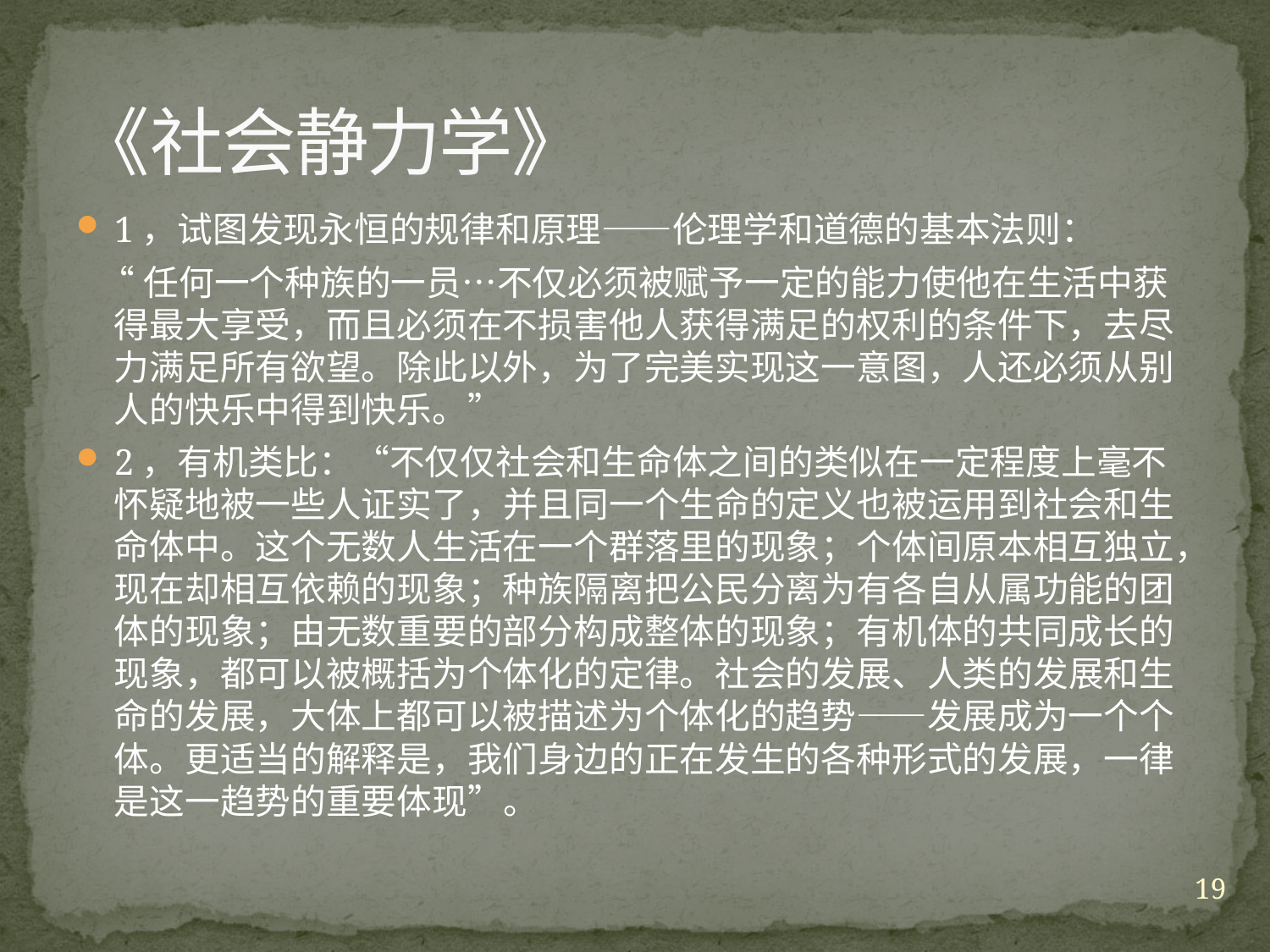

# 《社会静力学》
1，试图发现永恒的规律和原理——伦理学和道德的基本法则：
   “任何一个种族的一员…不仅必须被赋予一定的能力使他在生活中获得最大享受，而且必须在不损害他人获得满足的权利的条件下，去尽力满足所有欲望。除此以外，为了完美实现这一意图，人还必须从别人的快乐中得到快乐。”
2，有机类比：“不仅仅社会和生命体之间的类似在一定程度上毫不怀疑地被一些人证实了，并且同一个生命的定义也被运用到社会和生命体中。这个无数人生活在一个群落里的现象；个体间原本相互独立，现在却相互依赖的现象；种族隔离把公民分离为有各自从属功能的团体的现象；由无数重要的部分构成整体的现象；有机体的共同成长的现象，都可以被概括为个体化的定律。社会的发展、人类的发展和生命的发展，大体上都可以被描述为个体化的趋势——发展成为一个个体。更适当的解释是，我们身边的正在发生的各种形式的发展，一律是这一趋势的重要体现”。
19